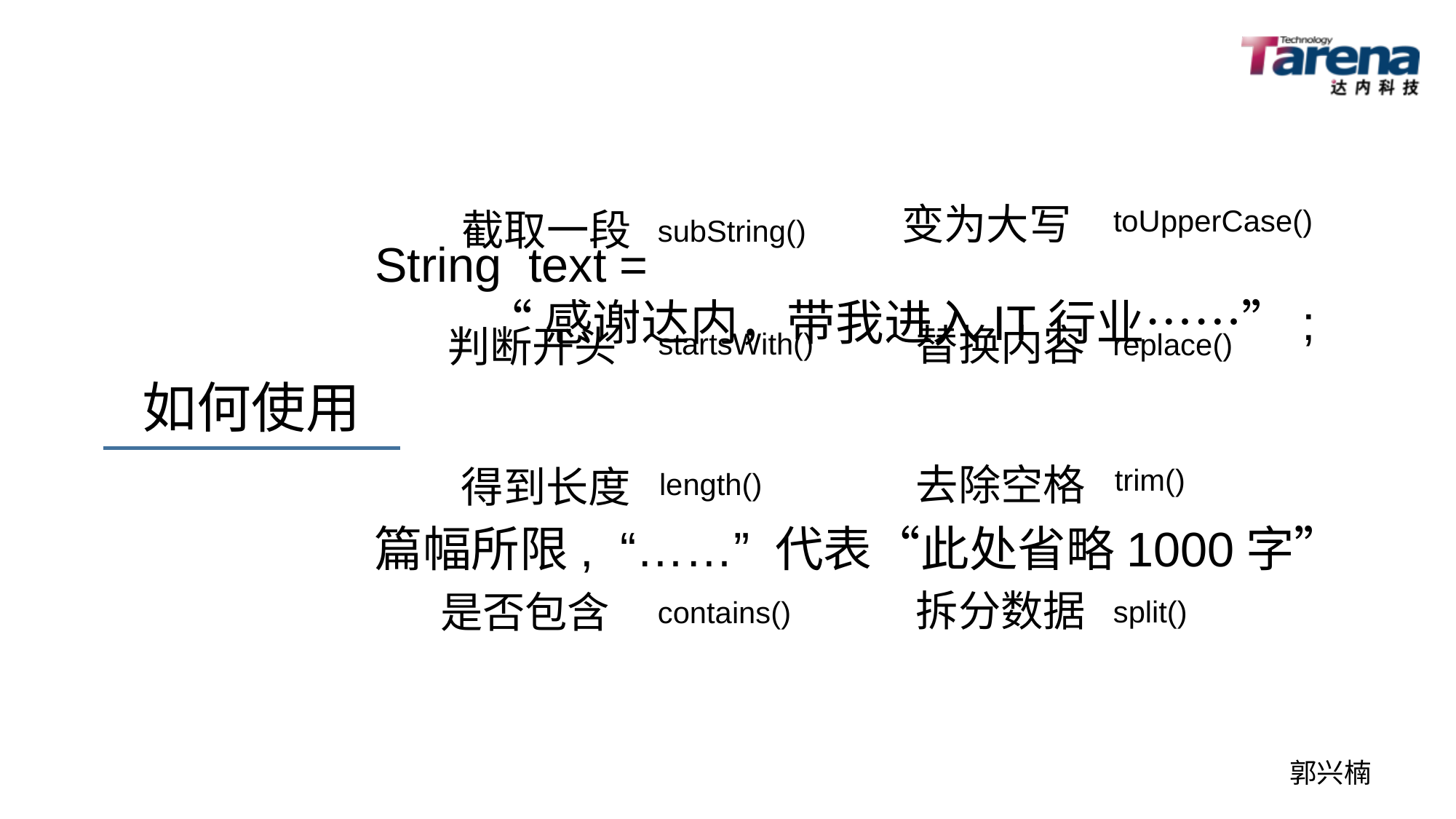

变为大写
toUpperCase()
subString()
startsWith()
replace()
trim()
length()
split()
contains()
截取一段
String  text =
	“感谢达内，带我进入IT行业……”;
替换内容
判断开头
如何使用
去除空格
得到长度
篇幅所限,  “……” 代表“此处省略1000字”
拆分数据
是否包含